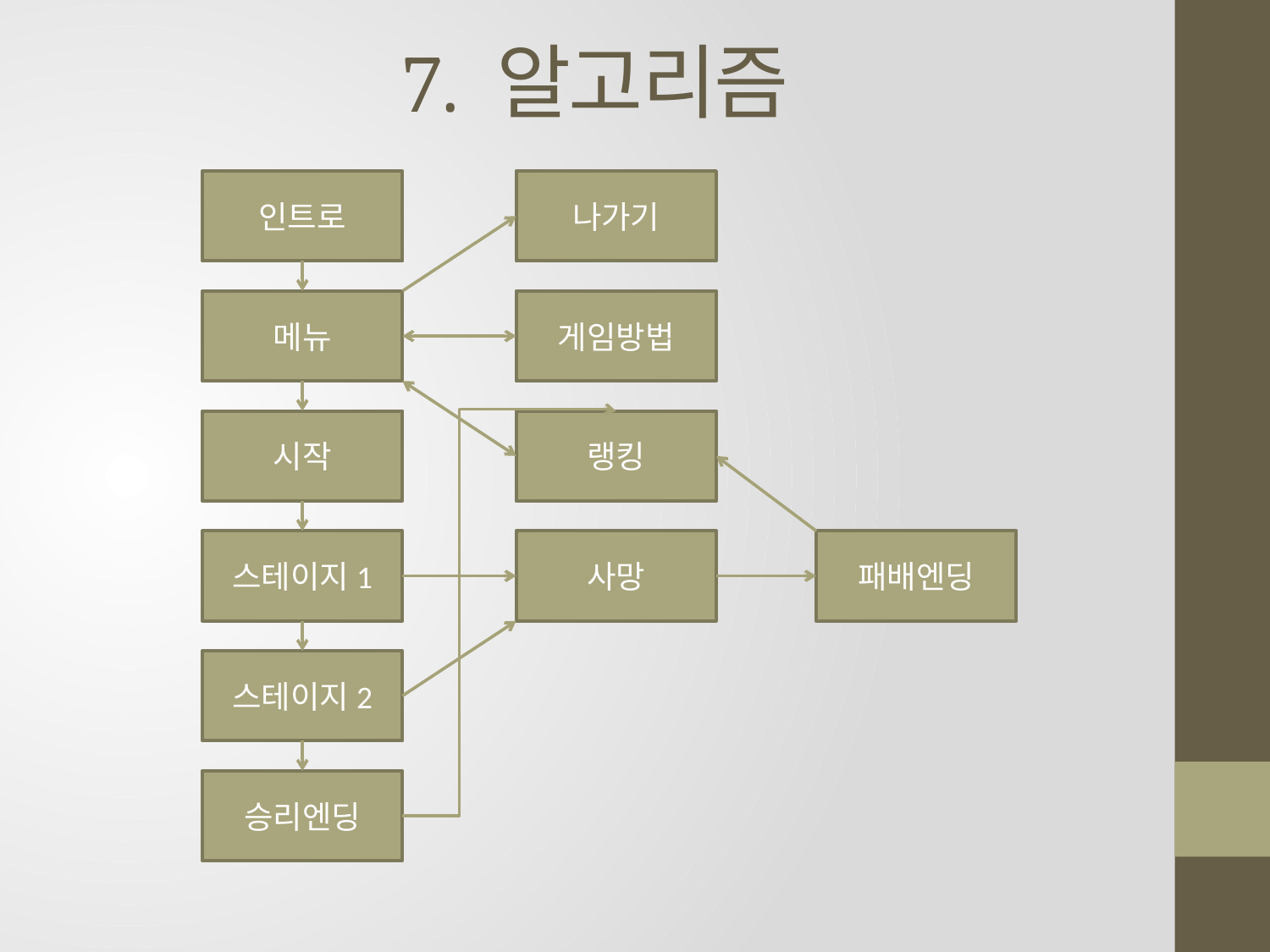

# 7. 알고리즘
인트로
나가기
메뉴
게임방법
시작
랭킹
스테이지1
사망
패배엔딩
스테이지2
승리엔딩